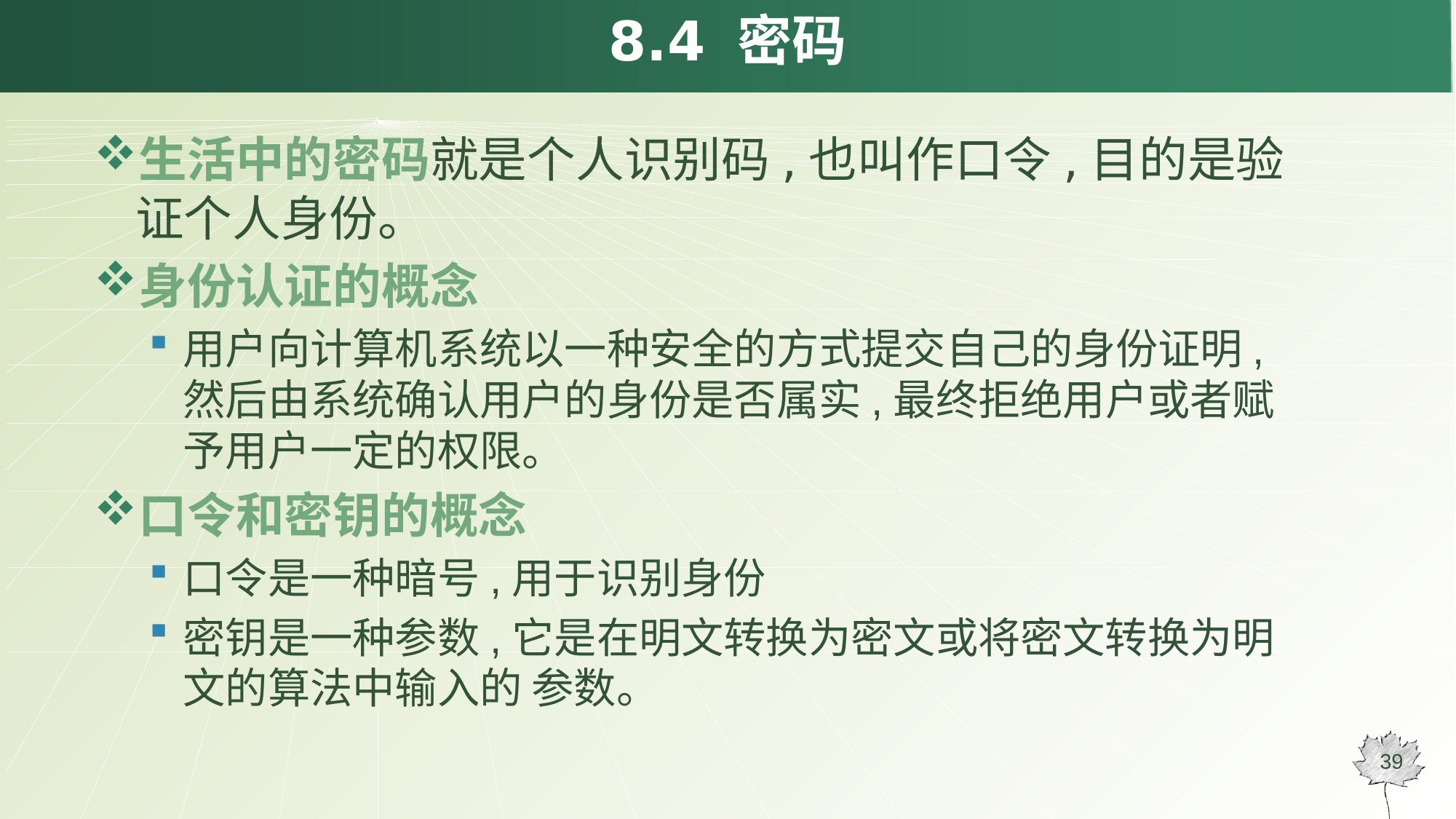

# 8.4 密码
生活中的密码就是个人识别码,也叫作口令,目的是验证个人身份。
身份认证的概念
用户向计算机系统以一种安全的方式提交自己的身份证明,然后由系统确认用户的身份是否属实,最终拒绝用户或者赋予用户一定的权限。
口令和密钥的概念
口令是一种暗号,用于识别身份
密钥是一种参数,它是在明文转换为密文或将密文转换为明文的算法中输入的 参数。
39